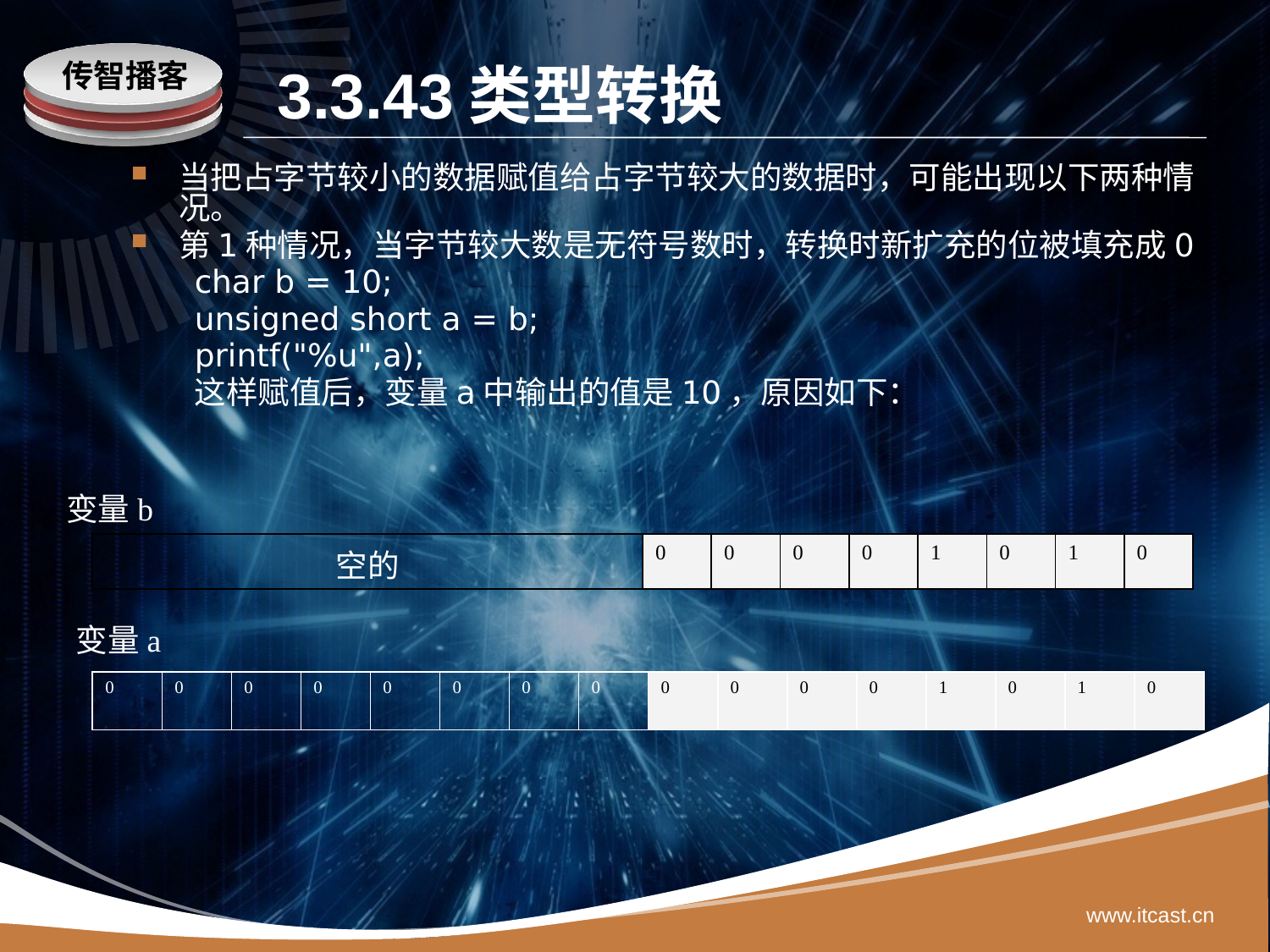

# 3.3.43类型转换
当把占字节较小的数据赋值给占字节较大的数据时，可能出现以下两种情况。
第1种情况，当字节较大数是无符号数时，转换时新扩充的位被填充成0
char b = 10;
unsigned short a = b;
printf("%u",a);
这样赋值后，变量a中输出的值是10，原因如下：

变量b
| 空的 | 0 | 0 | 0 | 0 | 1 | 0 | 1 | 0 |
| --- | --- | --- | --- | --- | --- | --- | --- | --- |
变量a
| 0 | 0 | 0 | 0 | 0 | 0 | 0 | 0 | 0 | 0 | 0 | 0 | 1 | 0 | 1 | 0 |
| --- | --- | --- | --- | --- | --- | --- | --- | --- | --- | --- | --- | --- | --- | --- | --- |
www.itcast.cn